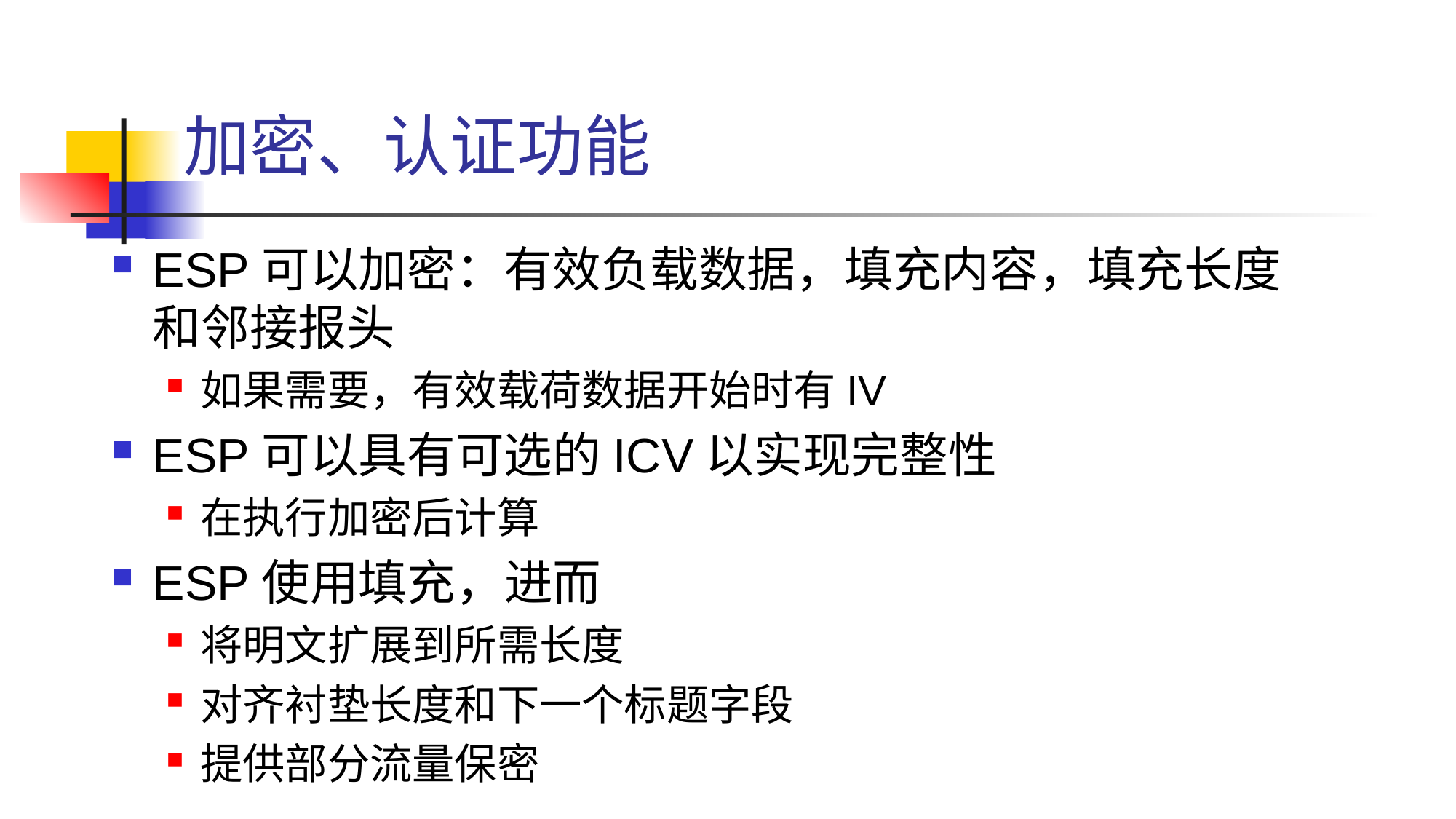

# 加密、认证功能
ESP可以加密：有效负载数据，填充内容，填充长度和邻接报头
如果需要，有效载荷数据开始时有IV
ESP可以具有可选的ICV以实现完整性
在执行加密后计算
ESP使用填充，进而
将明文扩展到所需长度
对齐衬垫长度和下一个标题字段
提供部分流量保密